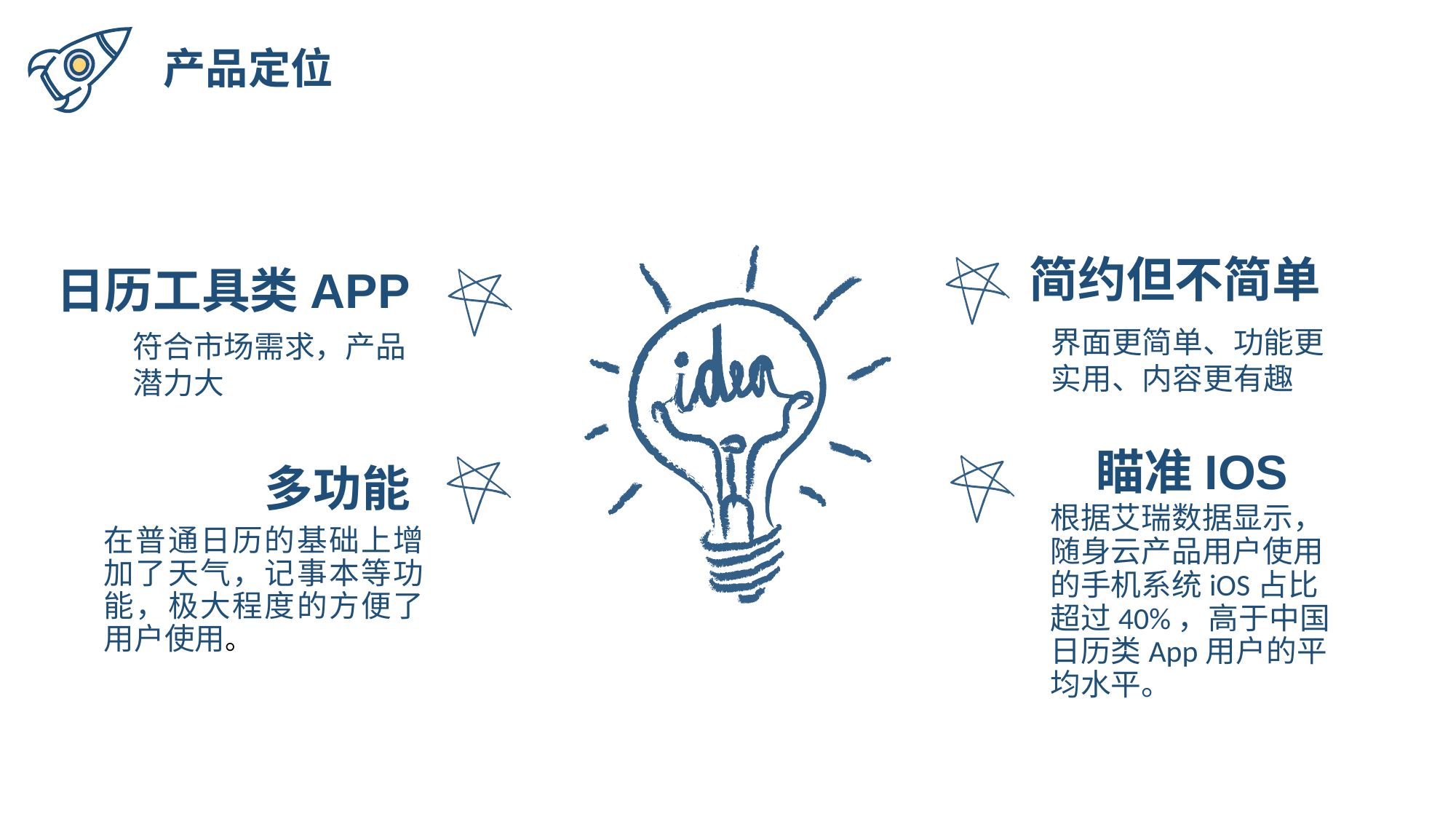

产品定位

简约但不简单

日历工具类APP

界面更简单、功能更实用、内容更有趣
符合市场需求，产品潜力大
瞄准IOS

多功能
根据艾瑞数据显示，随身云产品用户使用的手机系统iOS占比超过40%，高于中国日历类App用户的平均水平。
在普通日历的基础上增加了天气，记事本等功能，极大程度的方便了用户使用。